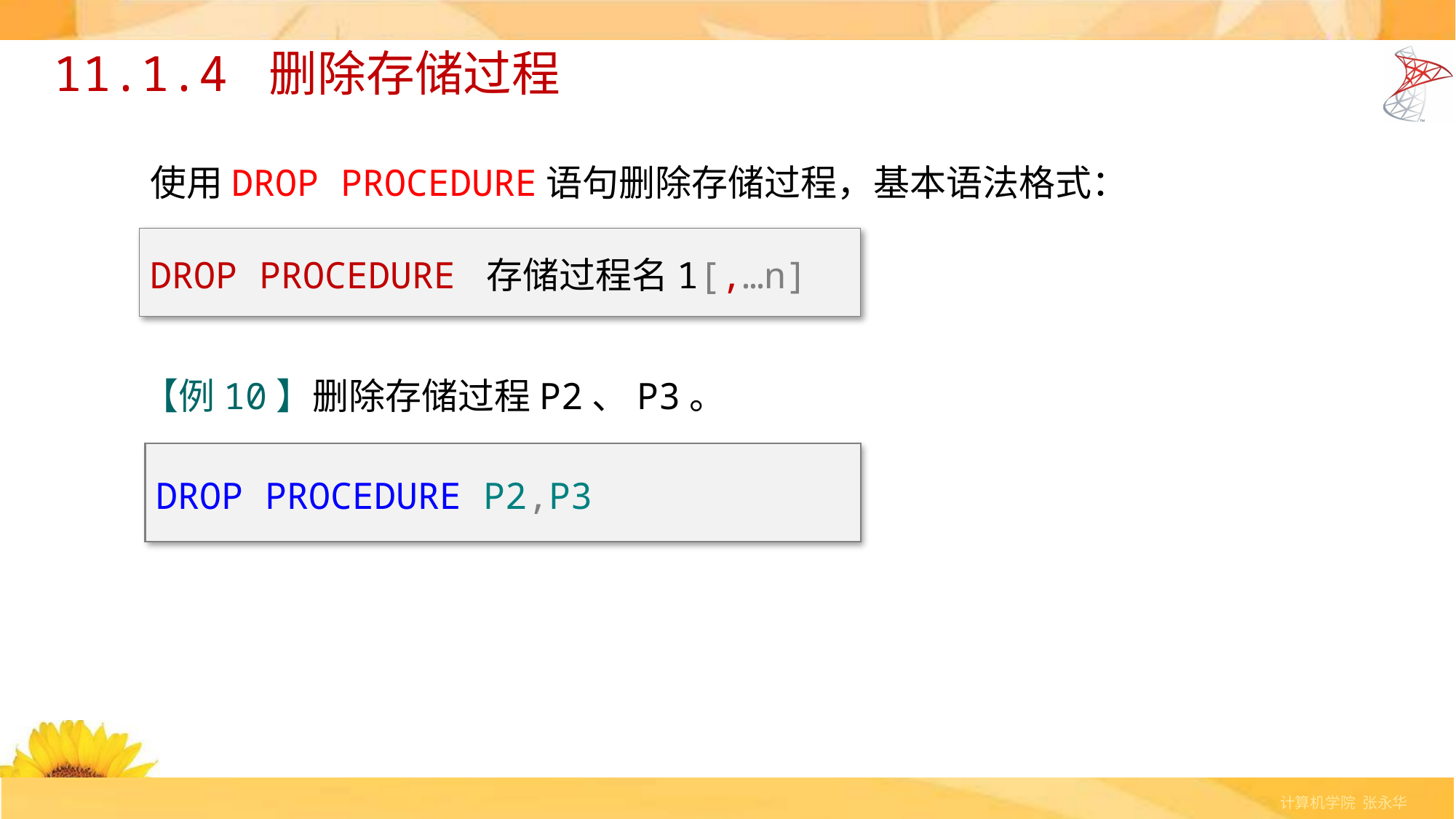

11.1.4 删除存储过程
使用DROP PROCEDURE语句删除存储过程，基本语法格式：
DROP PROCEDURE 存储过程名1[,…n]
【例10】删除存储过程P2、P3。
DROP PROCEDURE P2,P3